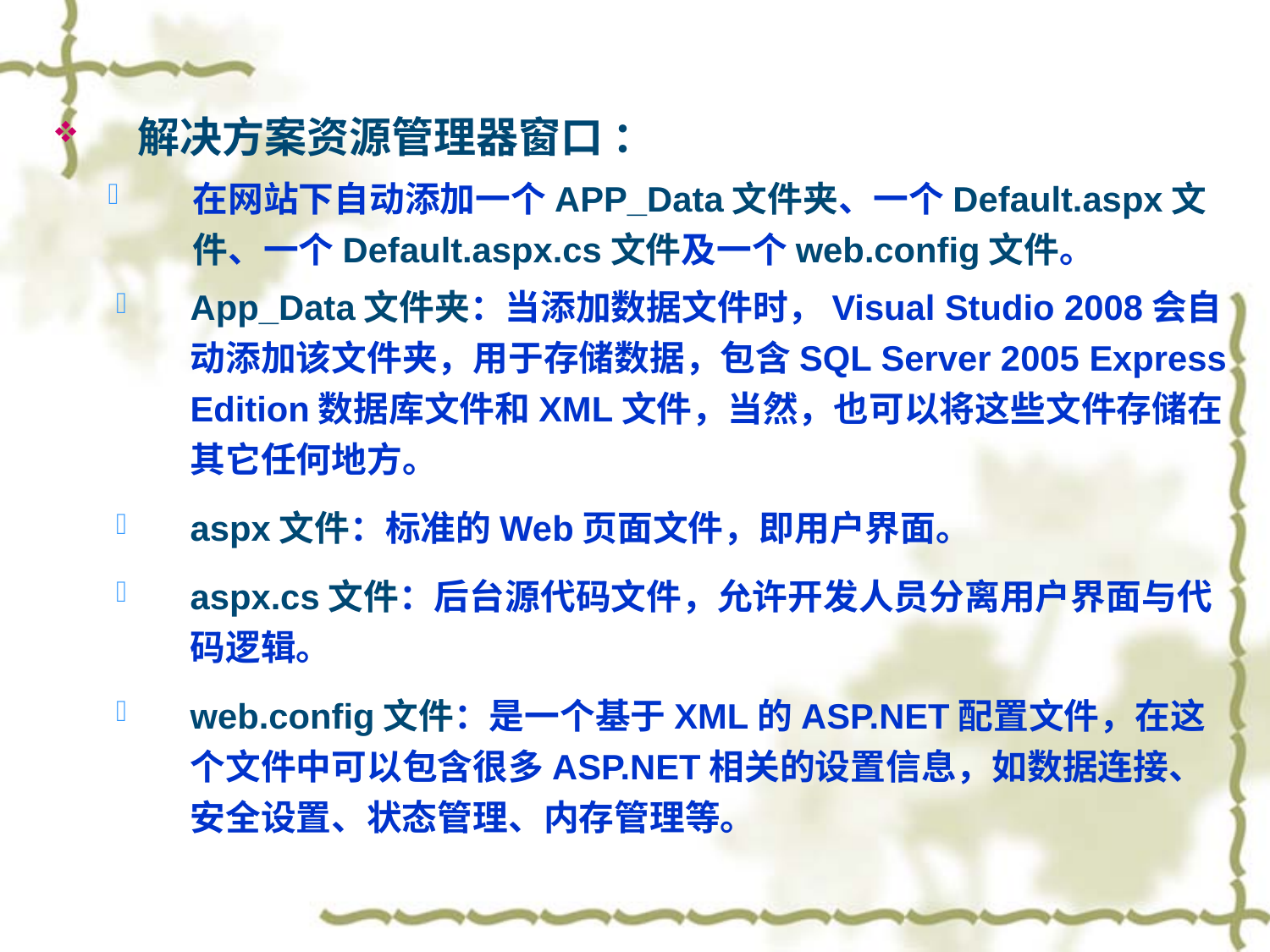

解决方案资源管理器窗口 ：
在网站下自动添加一个APP_Data文件夹、一个Default.aspx文件、一个Default.aspx.cs文件及一个web.config文件。
App_Data文件夹：当添加数据文件时，Visual Studio 2008会自动添加该文件夹，用于存储数据，包含SQL Server 2005 Express Edition数据库文件和XML文件，当然，也可以将这些文件存储在其它任何地方。
aspx文件：标准的Web页面文件，即用户界面。
aspx.cs文件：后台源代码文件，允许开发人员分离用户界面与代码逻辑。
web.config文件：是一个基于XML的ASP.NET配置文件，在这个文件中可以包含很多ASP.NET相关的设置信息，如数据连接、安全设置、状态管理、内存管理等。